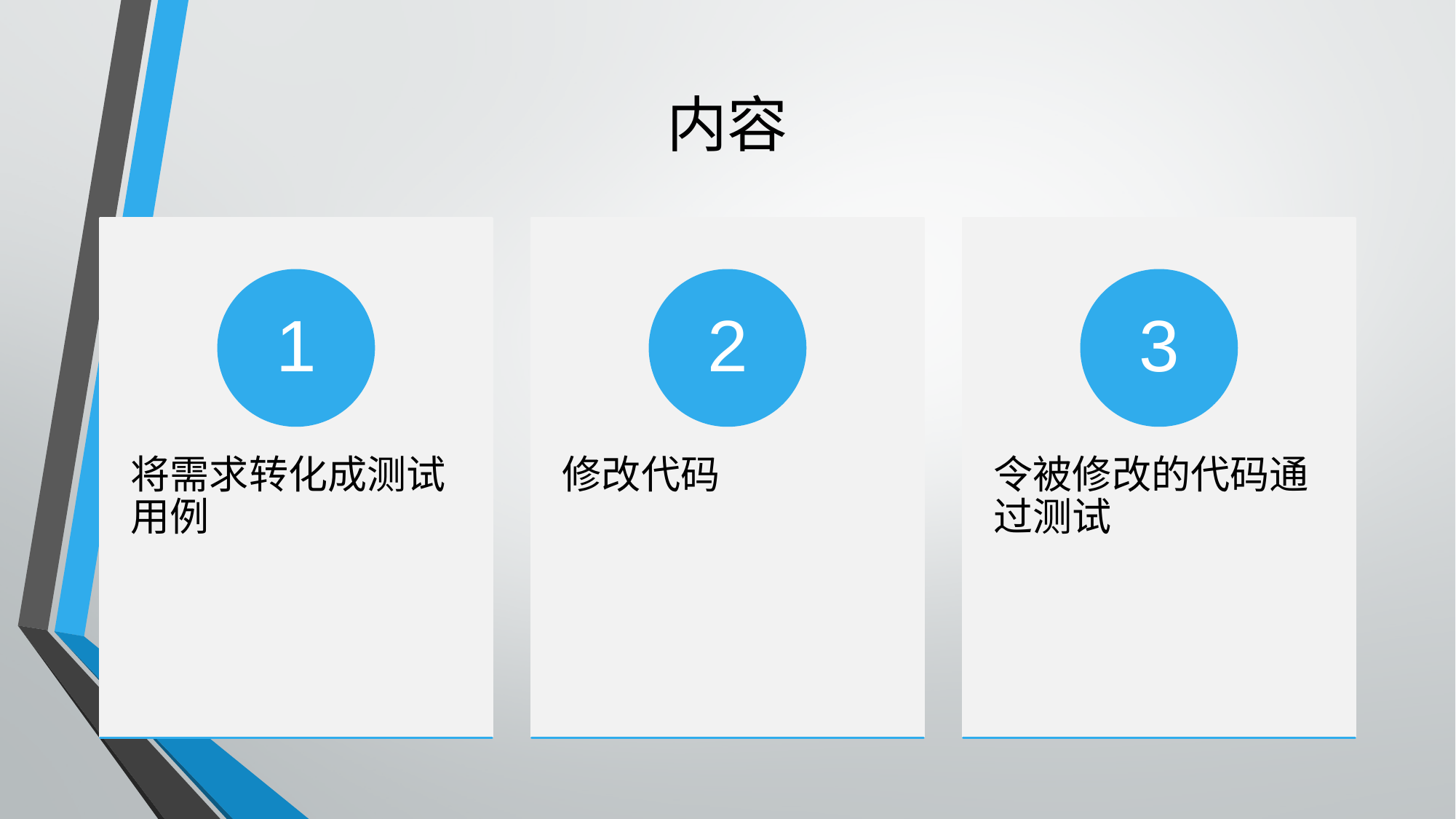

# 内容
将需求转化成测试用例
1
修改代码
2
令被修改的代码通过测试
3